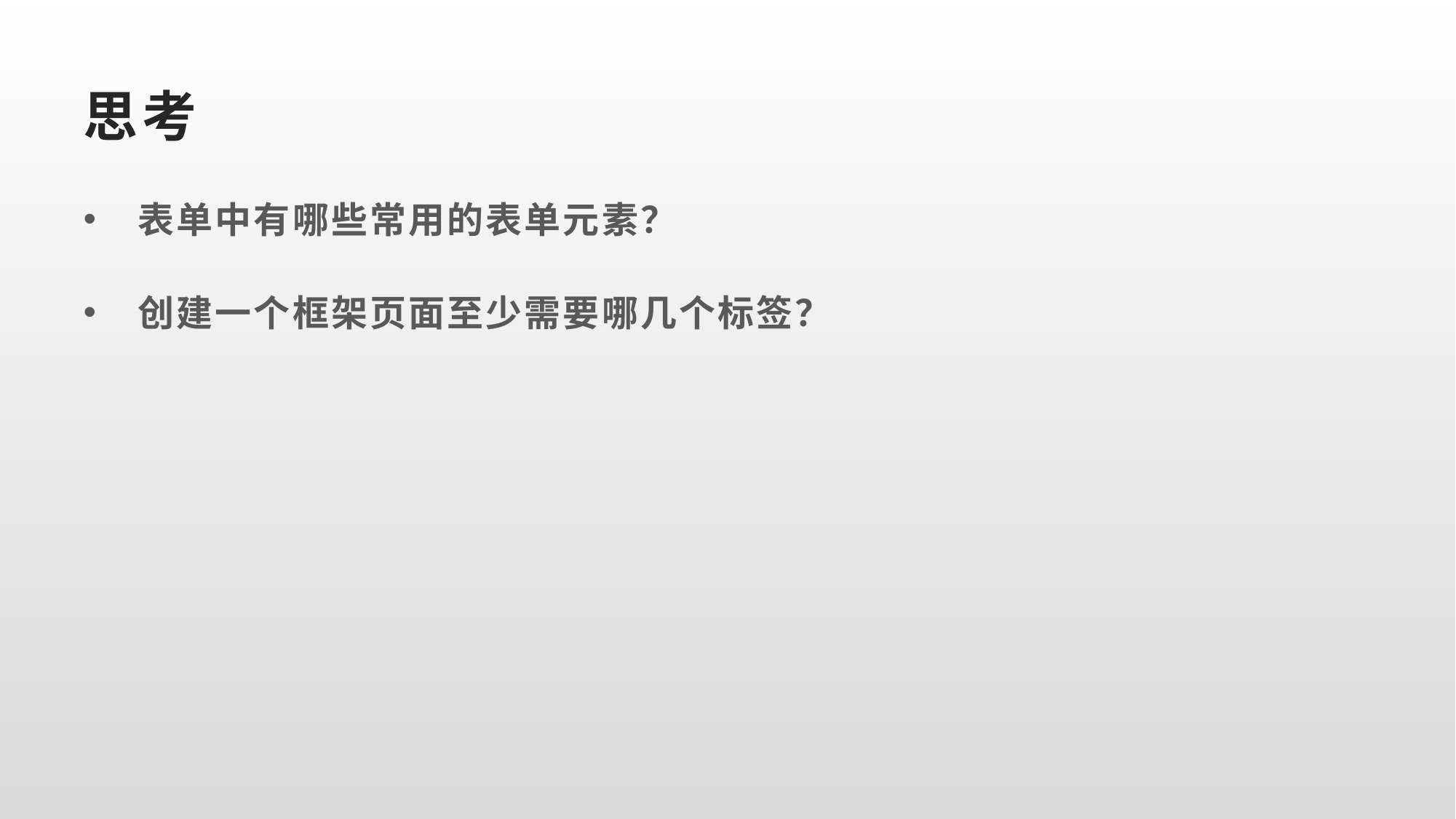

# 思考
表单中有哪些常用的表单元素？
创建一个框架页面至少需要哪几个标签？